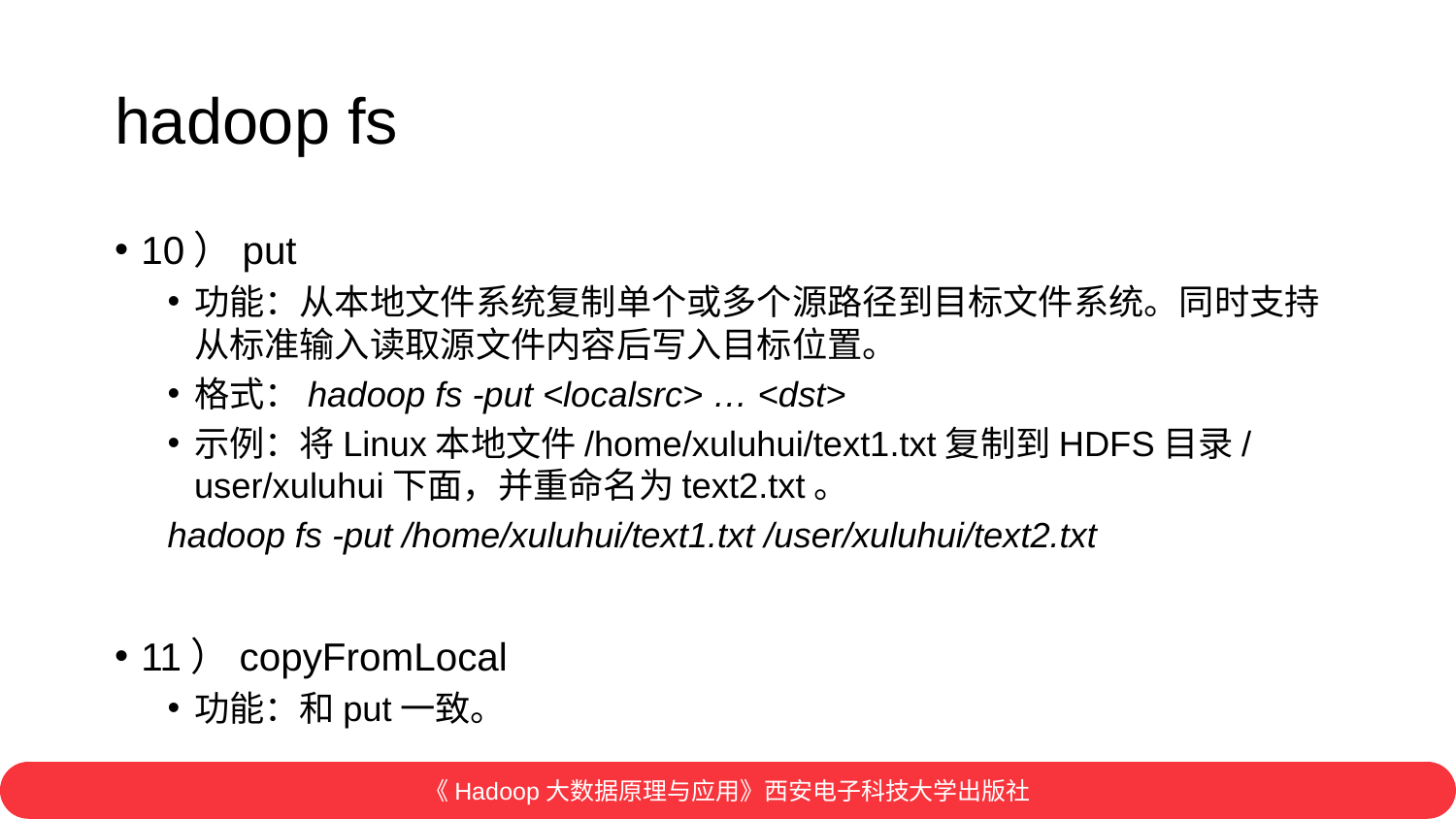

# hadoop fs
10）put
功能：从本地文件系统复制单个或多个源路径到目标文件系统。同时支持从标准输入读取源文件内容后写入目标位置。
格式：hadoop fs -put <localsrc> … <dst>
示例：将Linux本地文件/home/xuluhui/text1.txt复制到HDFS目录/user/xuluhui下面，并重命名为text2.txt。
hadoop fs -put /home/xuluhui/text1.txt /user/xuluhui/text2.txt

11）copyFromLocal
功能：和put一致。